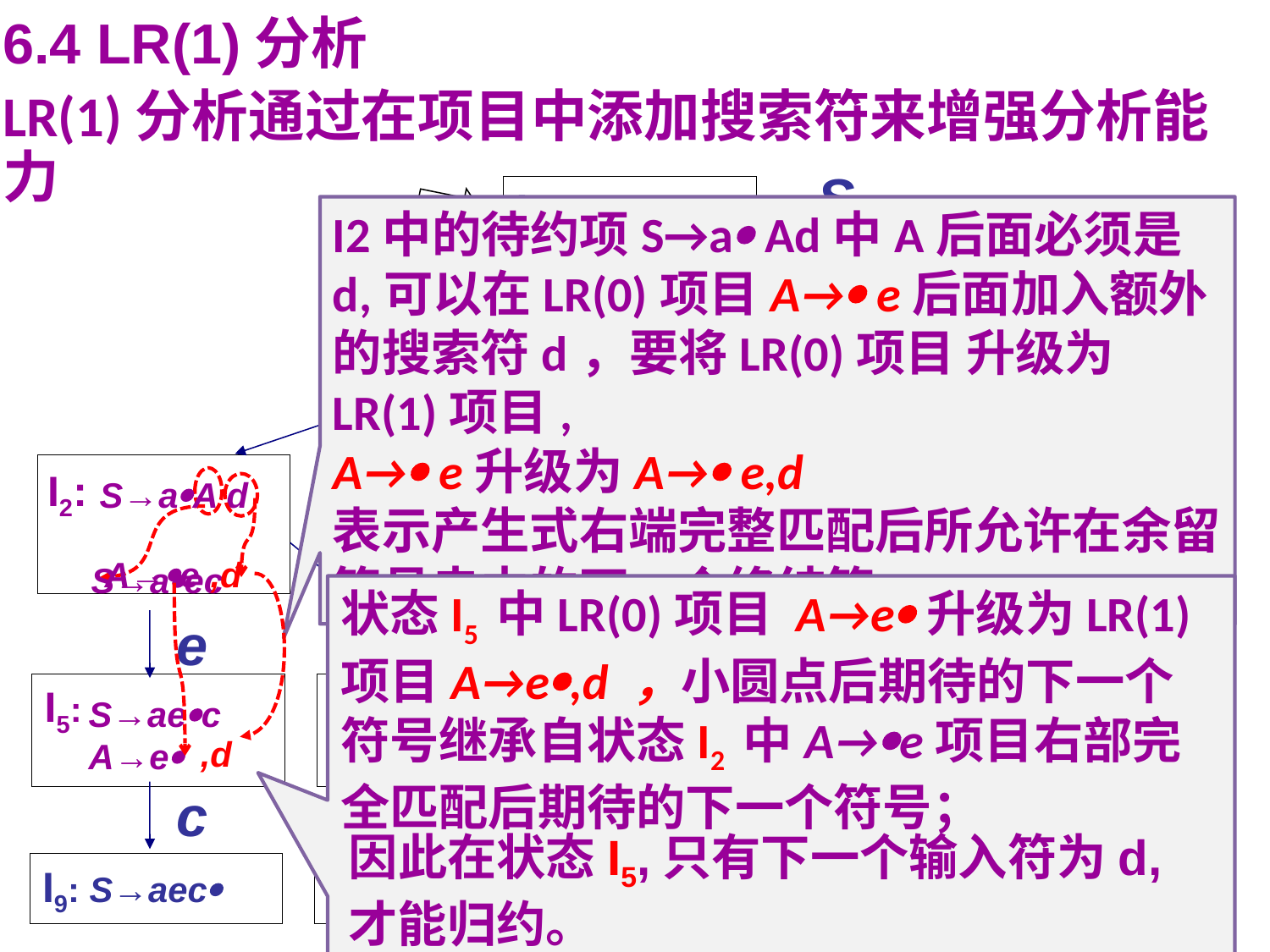

6.4 LR(1)分析
LR(1)分析通过在项目中添加搜索符来增强分析能力
S
I0: S’→•S
     S→•aAd
     S→•bAc
     S→•aec
     S→•bed

I1: S’→S•
I2中的待约项S→a• Ad中A后面必须是d,可以在LR(0)项目A→• e后面加入额外的搜索符d，要将LR(0)项目 升级为 LR(1)项目,
A→• e升级为A→• e,d
表示产生式右端完整匹配后所允许在余留符号串中的下一个终结符.

a
b

I3: S→b•Ac
     S→b•ed
     A→•e

I2:
     S→a•A d
     S→a•ec

A
A

 A→•e
,d
状态I5 中LR(0)项目 A→e•升级为LR(1)项目A→e•,d ，小圆点后期待的下一个符号继承自状态I2 中A→•e项目右部完全匹配后期待的下一个符号；

e
e

I6:
      S→bA•c
I7: S→be•d
     A→e•
I5:

I4:
      S→aA•d
     S→ae•c
     A→e•
,d
c
d
c
d

因此在状态I5,只有下一个输入符为d,才能归约。
I10: S→bAc•
I11: S→bed•
I9: S→aec•
I8: S→aAd•